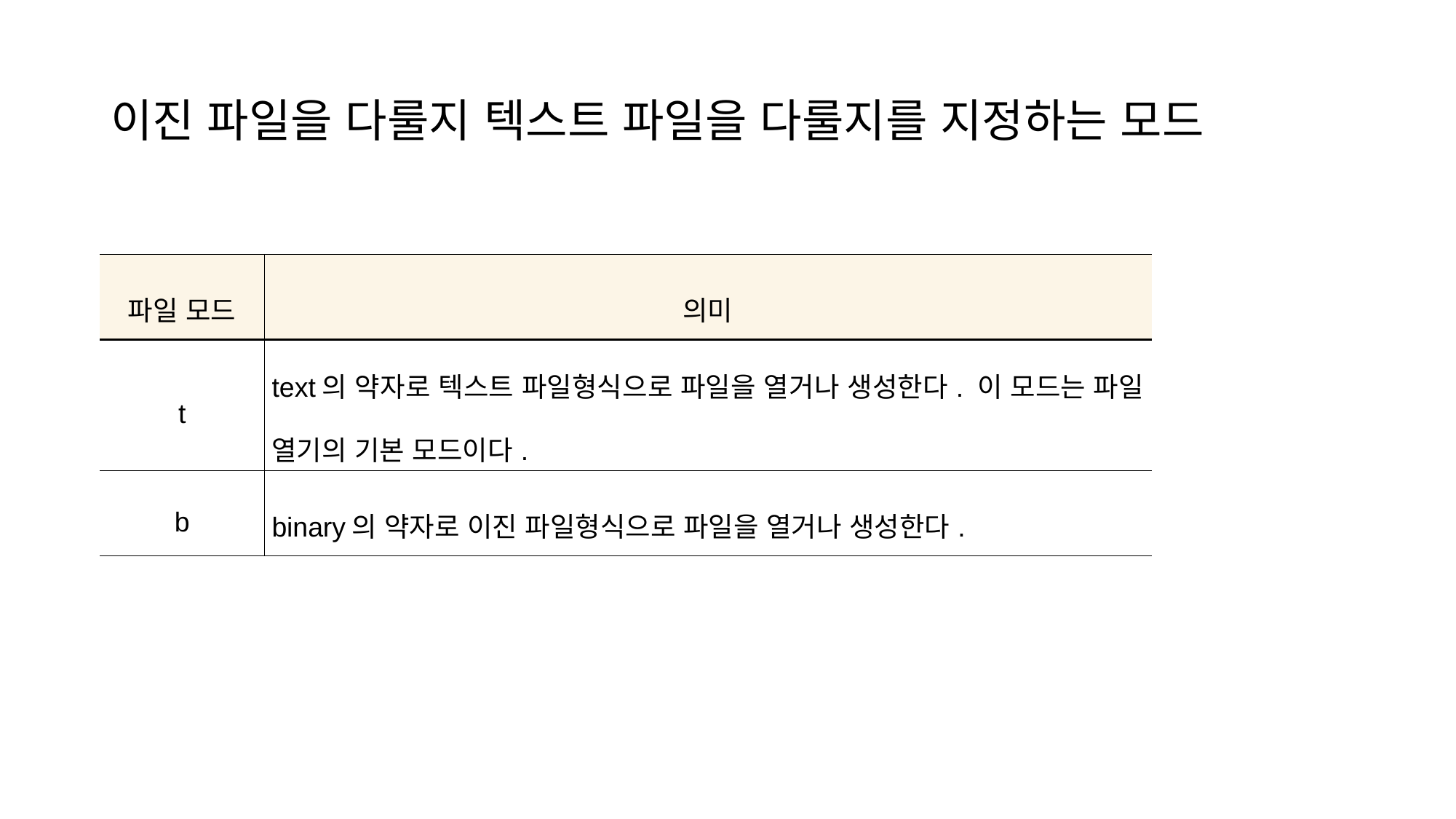

# 이진 파일을 다룰지 텍스트 파일을 다룰지를 지정하는 모드
| 파일 모드 | 의미 |
| --- | --- |
| t | text의 약자로 텍스트 파일형식으로 파일을 열거나 생성한다. 이 모드는 파일 열기의 기본 모드이다. |
| b | binary의 약자로 이진 파일형식으로 파일을 열거나 생성한다. |